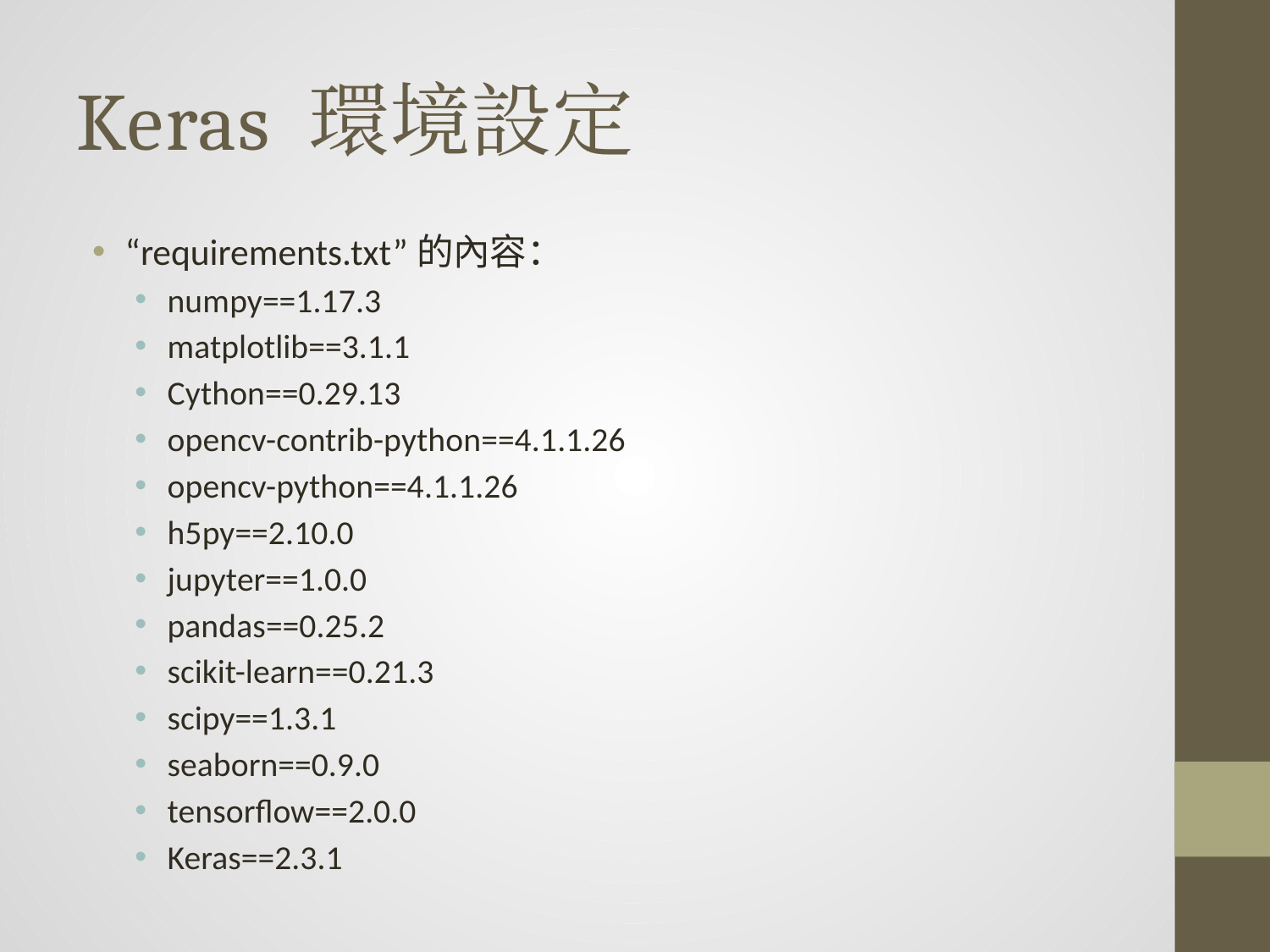

# Keras 環境設定
“requirements.txt”的內容：
numpy==1.17.3
matplotlib==3.1.1
Cython==0.29.13
opencv-contrib-python==4.1.1.26
opencv-python==4.1.1.26
h5py==2.10.0
jupyter==1.0.0
pandas==0.25.2
scikit-learn==0.21.3
scipy==1.3.1
seaborn==0.9.0
tensorflow==2.0.0
Keras==2.3.1